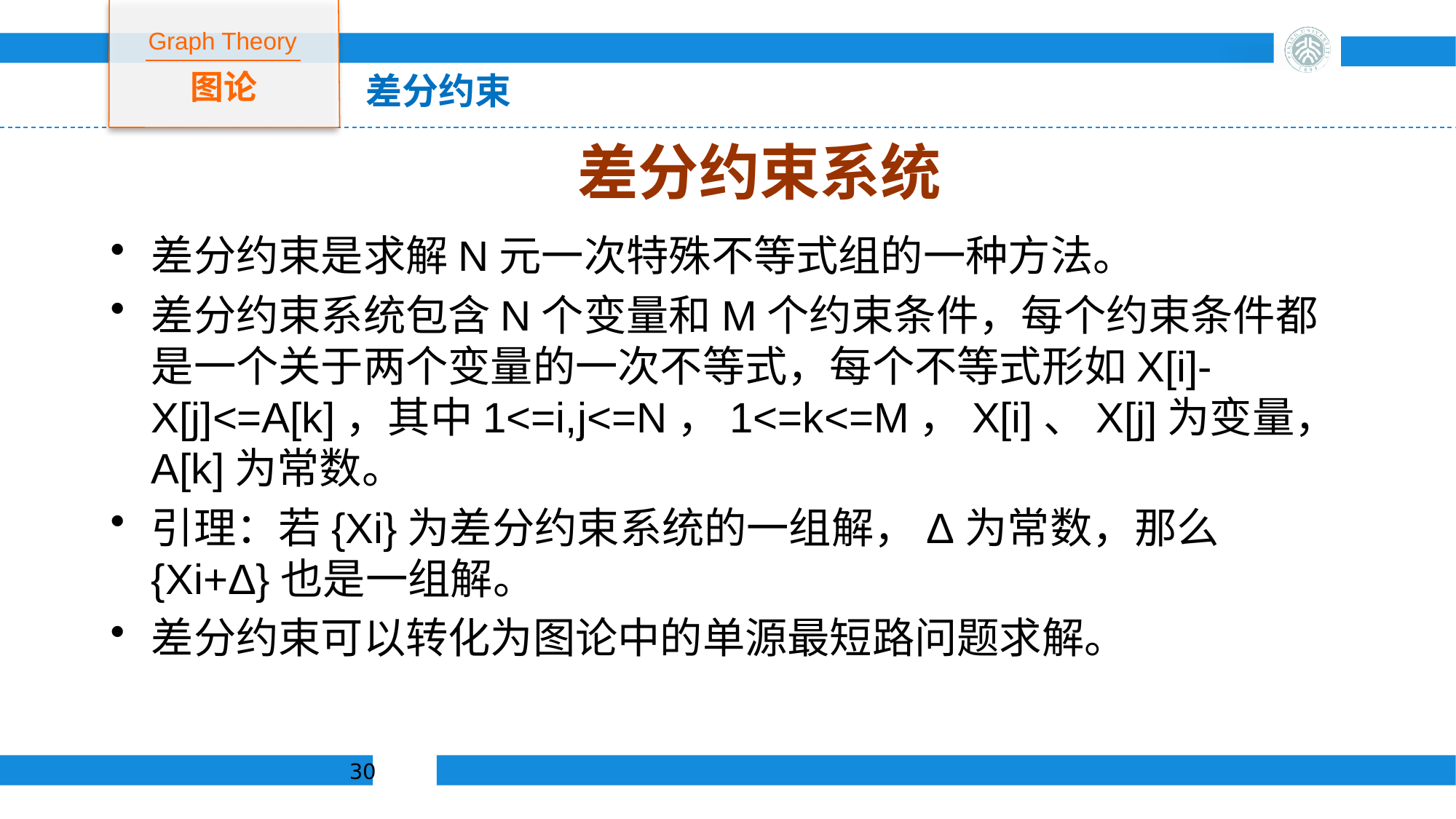

Graph Theory
图论
差分约束
# 差分约束系统
差分约束是求解N元一次特殊不等式组的一种方法。
差分约束系统包含N个变量和M个约束条件，每个约束条件都是一个关于两个变量的一次不等式，每个不等式形如X[i]-X[j]<=A[k]，其中1<=i,j<=N，1<=k<=M，X[i]、X[j]为变量，A[k]为常数。
引理：若{Xi}为差分约束系统的一组解，Δ为常数，那么{Xi+Δ}也是一组解。
差分约束可以转化为图论中的单源最短路问题求解。